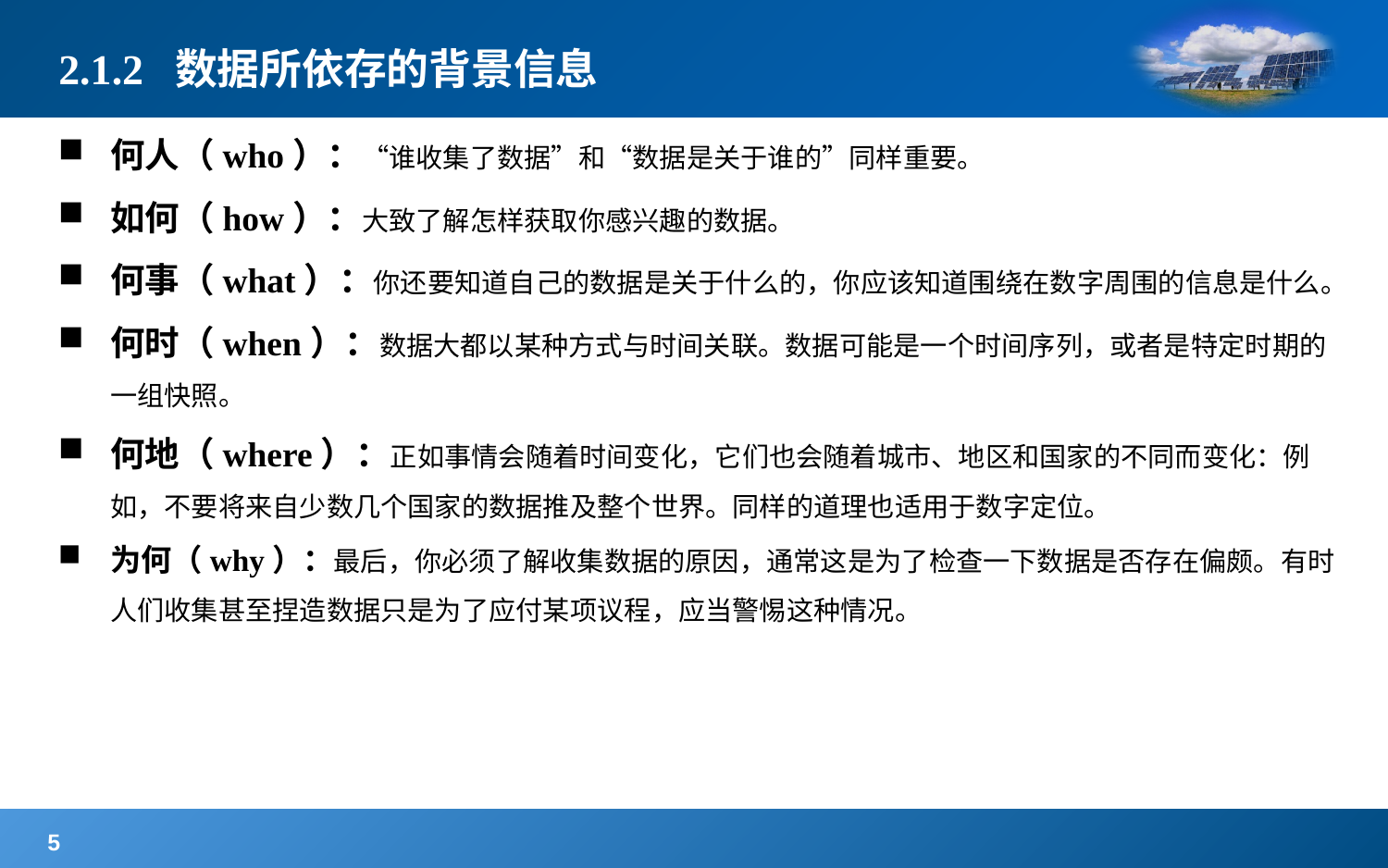

# 2.1.2  数据所依存的背景信息
何人（who）：“谁收集了数据”和“数据是关于谁的”同样重要。
如何（how）：大致了解怎样获取你感兴趣的数据。
何事（what）：你还要知道自己的数据是关于什么的，你应该知道围绕在数字周围的信息是什么。
何时（when）：数据大都以某种方式与时间关联。数据可能是一个时间序列，或者是特定时期的一组快照。
何地（where）：正如事情会随着时间变化，它们也会随着城市、地区和国家的不同而变化：例如，不要将来自少数几个国家的数据推及整个世界。同样的道理也适用于数字定位。
为何（why）：最后，你必须了解收集数据的原因，通常这是为了检查一下数据是否存在偏颇。有时人们收集甚至捏造数据只是为了应付某项议程，应当警惕这种情况。